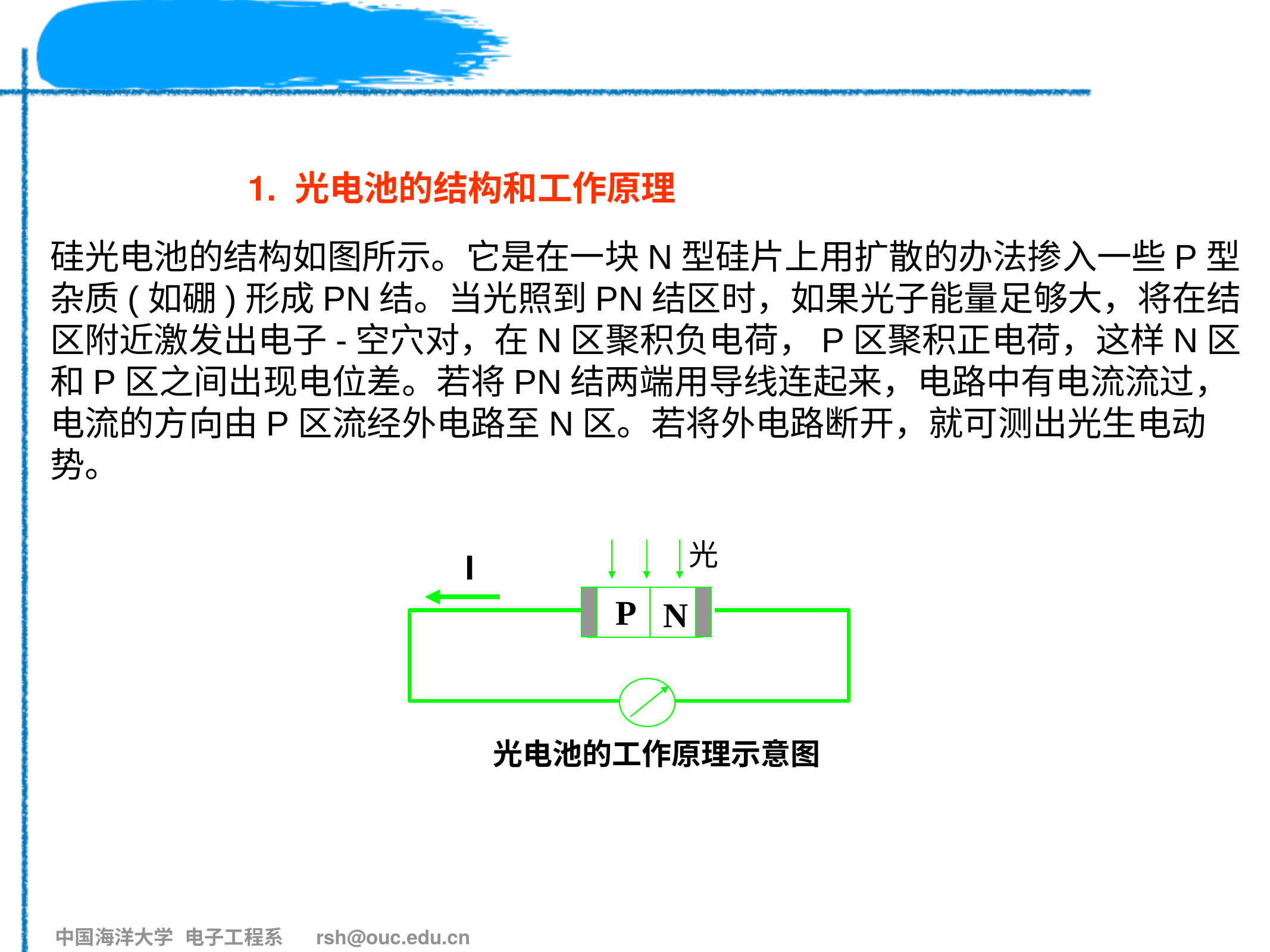

#
1. 光电池的结构和工作原理
硅光电池的结构如图所示。它是在一块N型硅片上用扩散的办法掺入一些P型杂质(如硼)形成PN结。当光照到PN结区时，如果光子能量足够大，将在结区附近激发出电子-空穴对，在N区聚积负电荷，P区聚积正电荷，这样N区和P区之间出现电位差。若将PN结两端用导线连起来，电路中有电流流过，电流的方向由P区流经外电路至N区。若将外电路断开，就可测出光生电动势。

光
I

 P
 N

 光电池的工作原理示意图